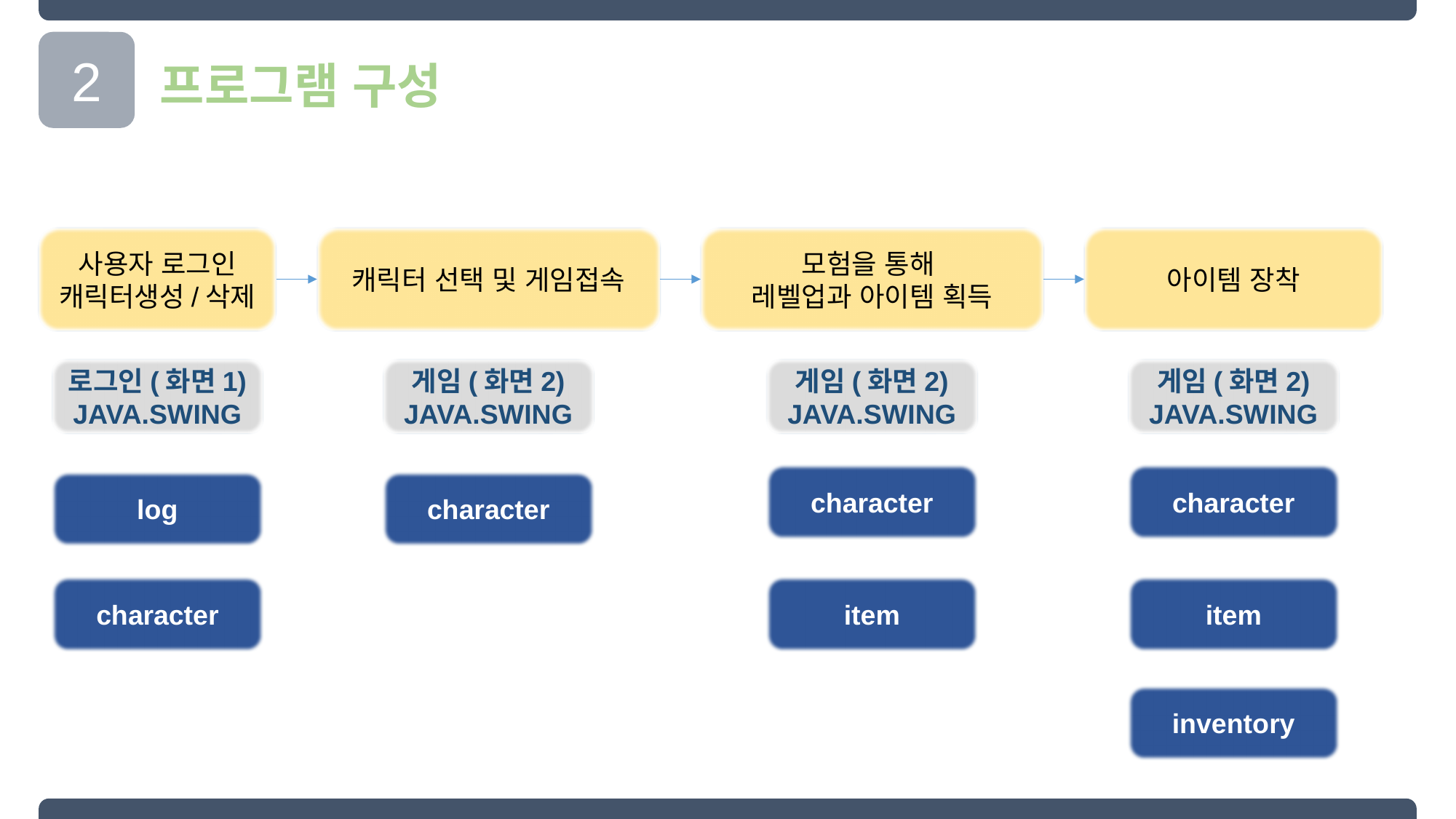

2
프로그램 구성
아이템 장착
모험을 통해
레벨업과 아이템 획득
캐릭터 선택 및 게임접속
사용자 로그인
캐릭터생성/삭제
로그인(화면1)
JAVA.SWING
게임(화면2)
JAVA.SWING
게임(화면2)
JAVA.SWING
게임(화면2)
JAVA.SWING
character
character
log
character
item
item
character
inventory